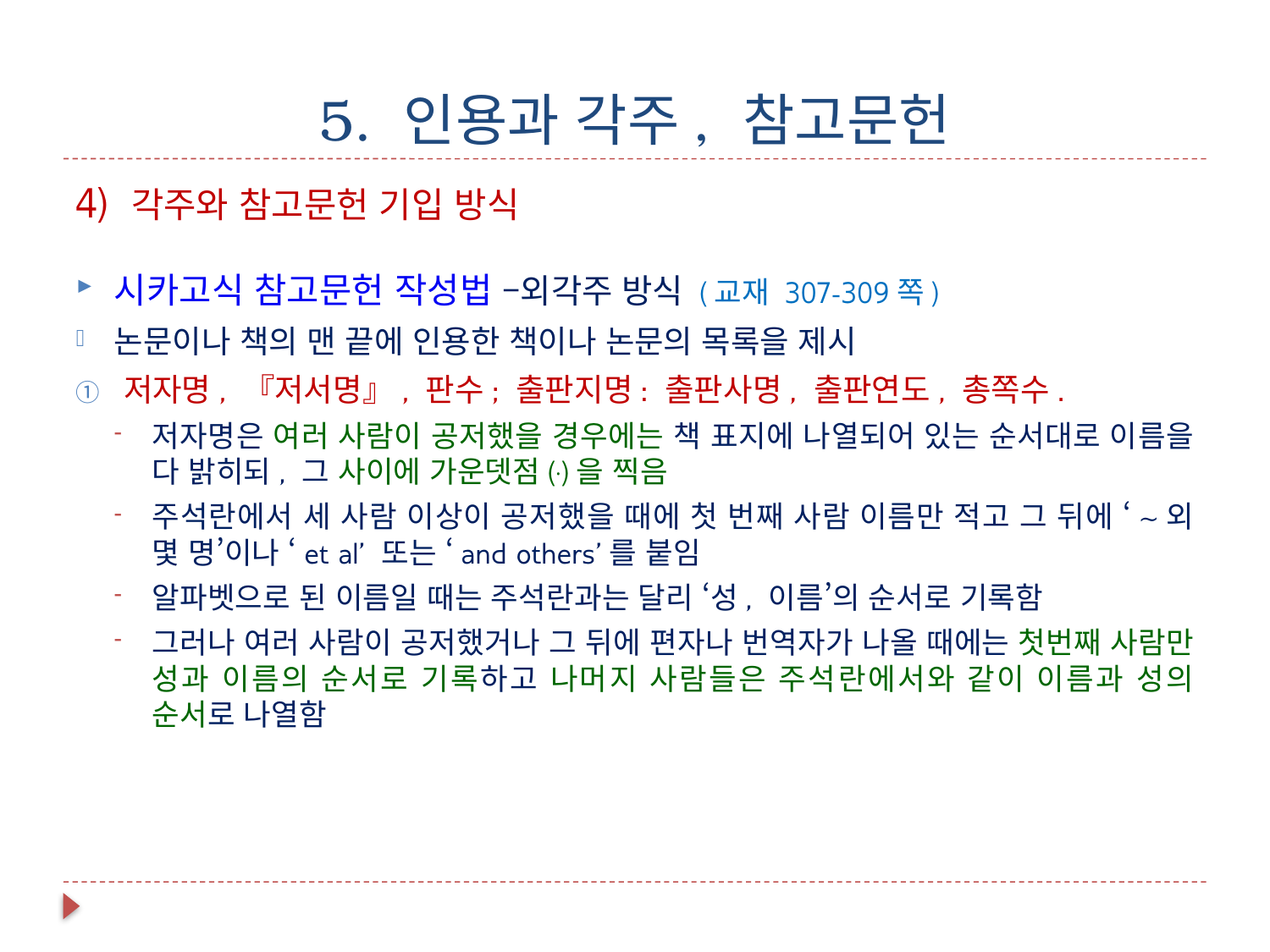

# 5. 인용과 각주, 참고문헌
4) 각주와 참고문헌 기입 방식

시카고식 참고문헌 작성법 –외각주 방식 (교재 307-309쪽)
논문이나 책의 맨 끝에 인용한 책이나 논문의 목록을 제시
저자명, 『저서명』, 판수; 출판지명: 출판사명, 출판연도, 총쪽수.
저자명은 여러 사람이 공저했을 경우에는 책 표지에 나열되어 있는 순서대로 이름을 다 밝히되, 그 사이에 가운뎃점(·)을 찍음
주석란에서 세 사람 이상이 공저했을 때에 첫 번째 사람 이름만 적고 그 뒤에 ‘~외 몇 명’이나 ‘et al’ 또는 ‘and others’를 붙임
알파벳으로 된 이름일 때는 주석란과는 달리 ‘성, 이름’의 순서로 기록함
그러나 여러 사람이 공저했거나 그 뒤에 편자나 번역자가 나올 때에는 첫번째 사람만 성과 이름의 순서로 기록하고 나머지 사람들은 주석란에서와 같이 이름과 성의 순서로 나열함